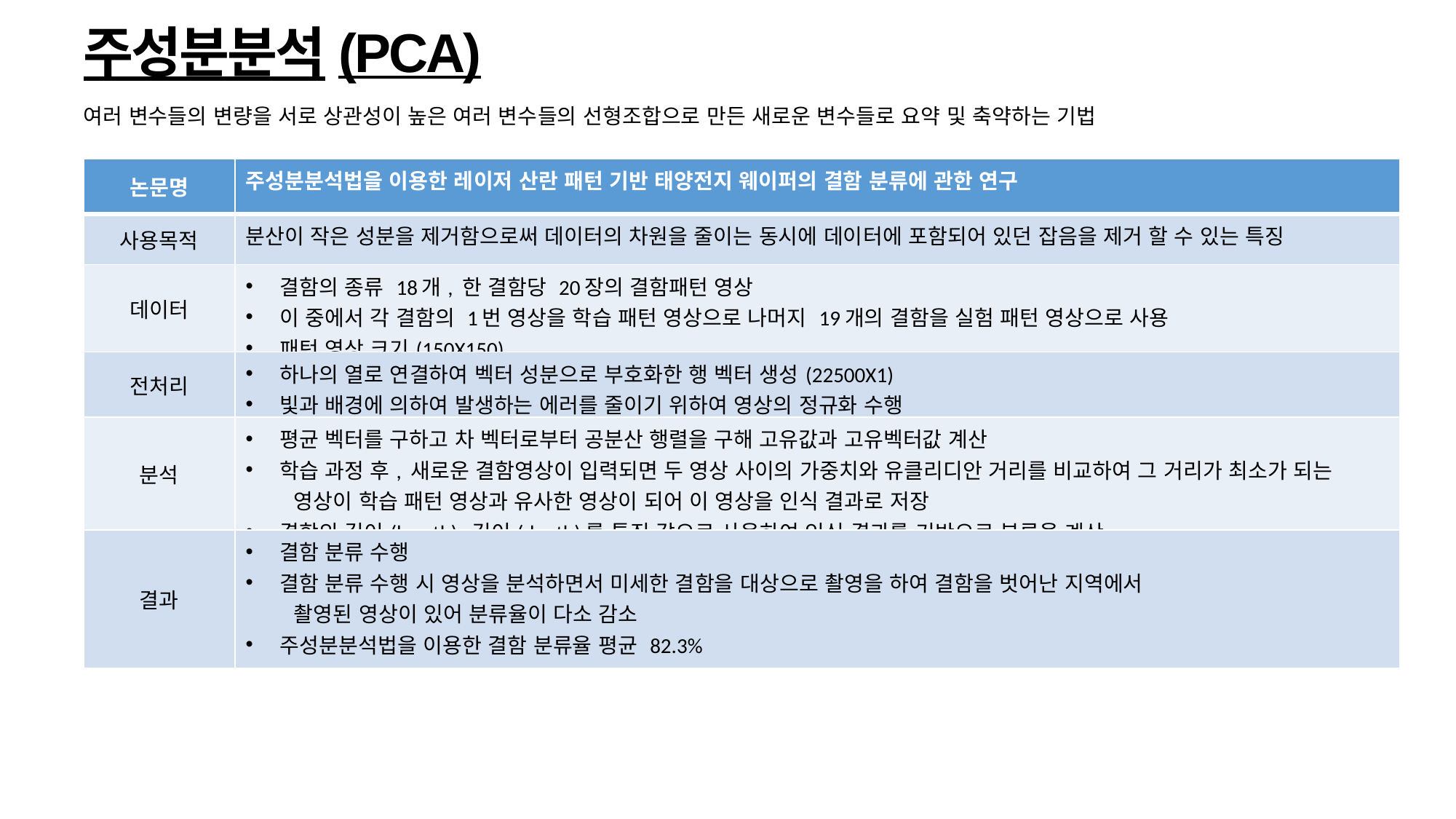

주성분분석(PCA)MAIN
여러 변수들의 변량을 서로 상관성이 높은 여러 변수들의 선형조합으로 만든 새로운 변수들로 요약 및 축약하는 기법
| 논문명 | 주성분분석법을 이용한 레이저 산란 패턴 기반 태양전지 웨이퍼의 결함 분류에 관한 연구 |
| --- | --- |
| 사용목적 | 분산이 작은 성분을 제거함으로써 데이터의 차원을 줄이는 동시에 데이터에 포함되어 있던 잡음을 제거 할 수 있는 특징 |
| 데이터 | 결함의 종류 18개, 한 결함당 20장의 결함패턴 영상 이 중에서 각 결함의 1번 영상을 학습 패턴 영상으로 나머지 19개의 결함을 실험 패턴 영상으로 사용 패턴 영상 크기(150X150) |
| 전처리 | 하나의 열로 연결하여 벡터 성분으로 부호화한 행 벡터 생성(22500X1) 빛과 배경에 의하여 발생하는 에러를 줄이기 위하여 영상의 정규화 수행 |
| 분석 | 평균 벡터를 구하고 차 벡터로부터 공분산 행렬을 구해 고유값과 고유벡터값 계산 학습 과정 후, 새로운 결함영상이 입력되면 두 영상 사이의 가중치와 유클리디안 거리를 비교하여 그 거리가 최소가 되는 영상이 학습 패턴 영상과 유사한 영상이 되어 이 영상을 인식 결과로 저장 결함의 길이(length), 깊이(depth)를 특징 값으로 사용하여 인식 결과를 기반으로 분류율 계산 |
| 결과 | 결함 분류 수행 결함 분류 수행 시 영상을 분석하면서 미세한 결함을 대상으로 촬영을 하여 결함을 벗어난 지역에서 촬영된 영상이 있어 분류율이 다소 감소 주성분분석법을 이용한 결함 분류율 평균 82.3% |